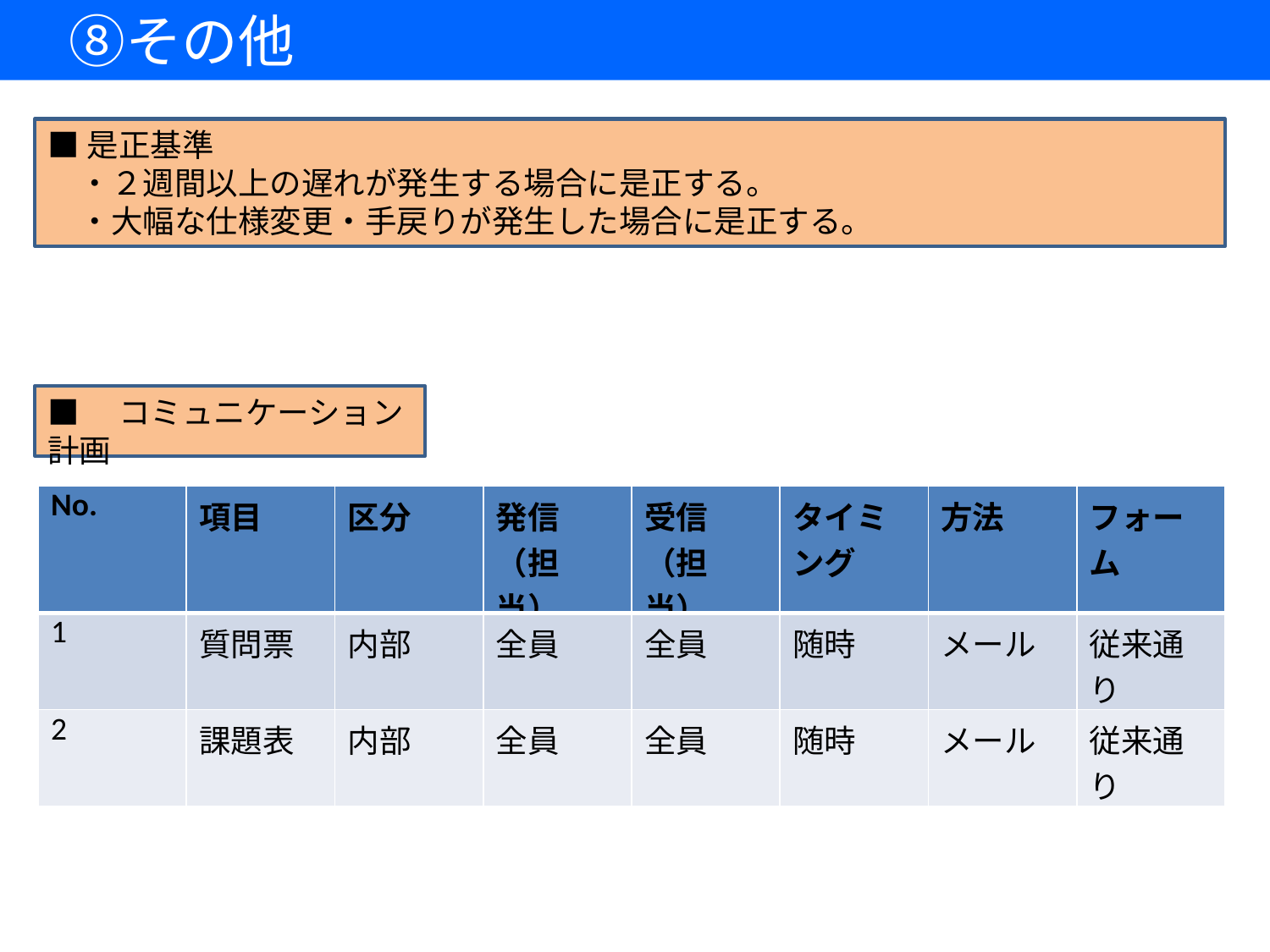

⑧その他
■是正基準
　・２週間以上の遅れが発生する場合に是正する。
　・大幅な仕様変更・手戻りが発生した場合に是正する。
■　コミュニケーション計画
| No. | 項目 | 区分 | 発信 （担当） | 受信 （担当） | タイミング | 方法 | フォーム |
| --- | --- | --- | --- | --- | --- | --- | --- |
| 1 | 質問票 | 内部 | 全員 | 全員 | 随時 | メール | 従来通り |
| 2 | 課題表 | 内部 | 全員 | 全員 | 随時 | メール | 従来通り |